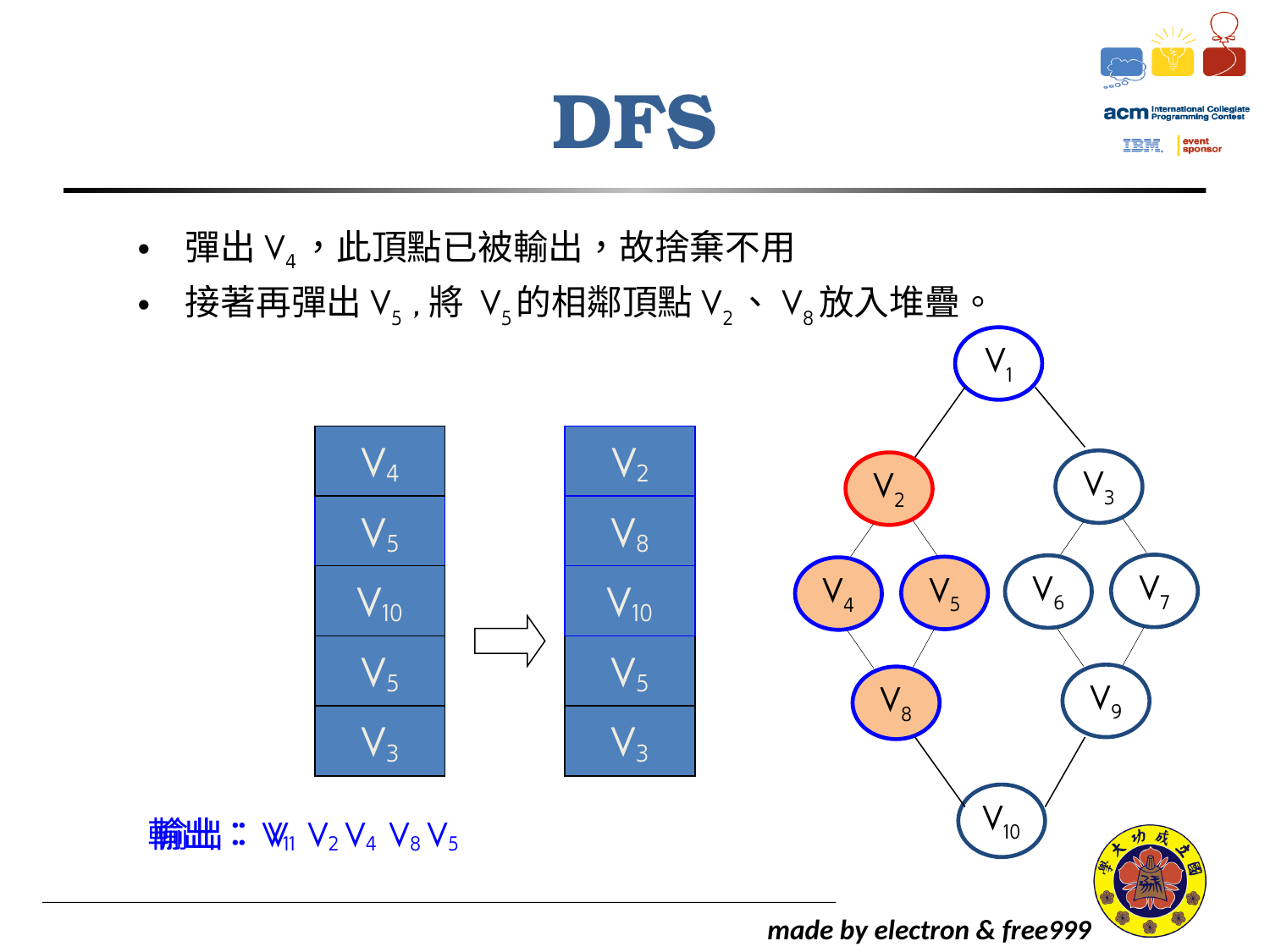

# DFS
彈出V4，此頂點已被輸出，故捨棄不用
接著再彈出V5 ,將 V5的相鄰頂點V2、V8放入堆疊。
V1

V4
V2
V3
V2
V5
V8

V7
V6
V5
V4
V10
V10

V5
V5
V9
V8
V3
V3

V10
輸出：V1  V2 V4  V8 V5
輸出：V1